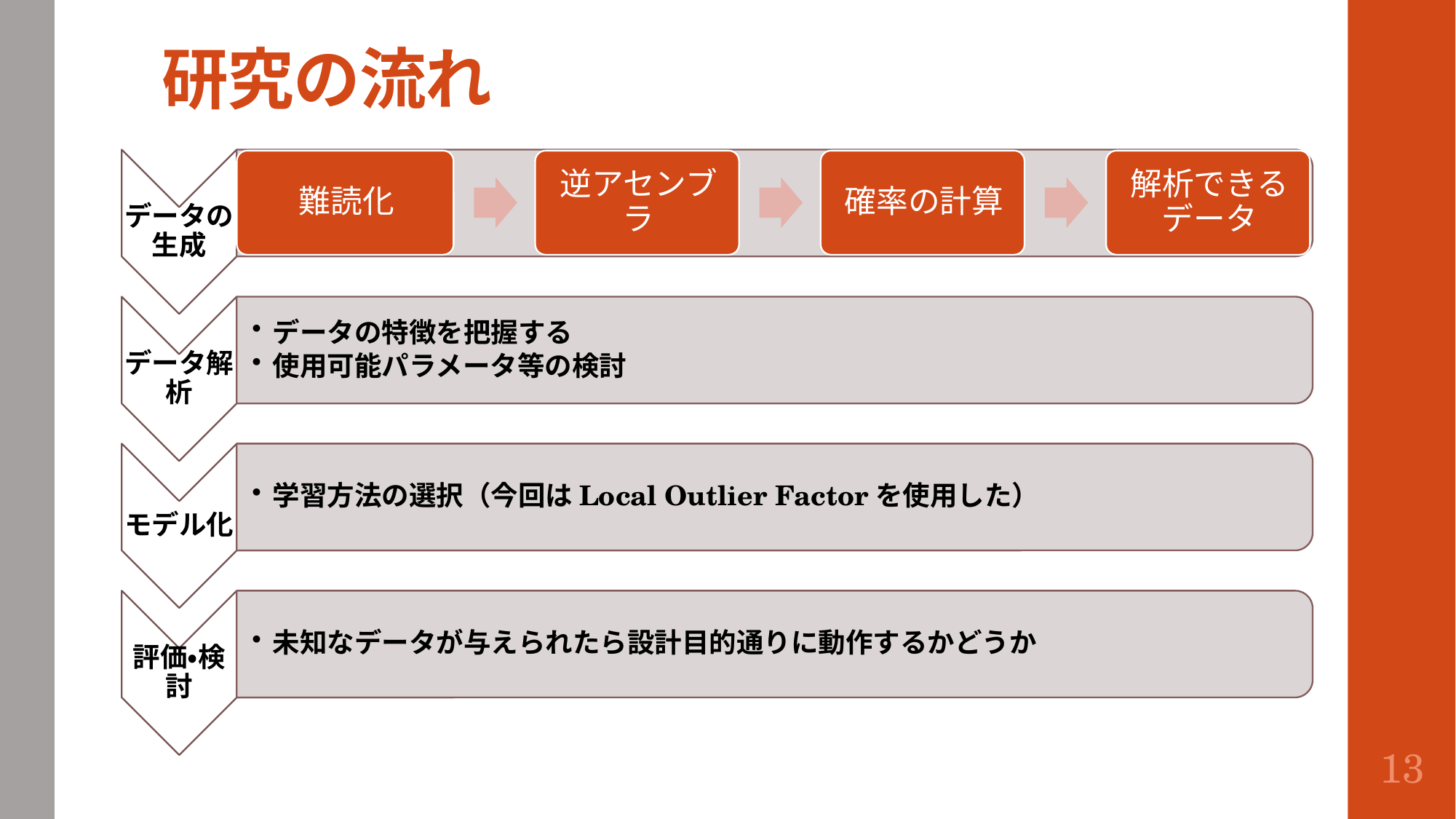

# 研究の流れ
データの生成
データ解析
データの特徴を把握する
使用可能パラメータ等の検討
モデル化
学習方法の選択（今回はLocal Outlier Factorを使用した）
評価・検討
未知なデータが与えられたら設計目的通りに動作するかどうか
難読化

逆アセンブラ

確率の計算

解析できるデータ
13